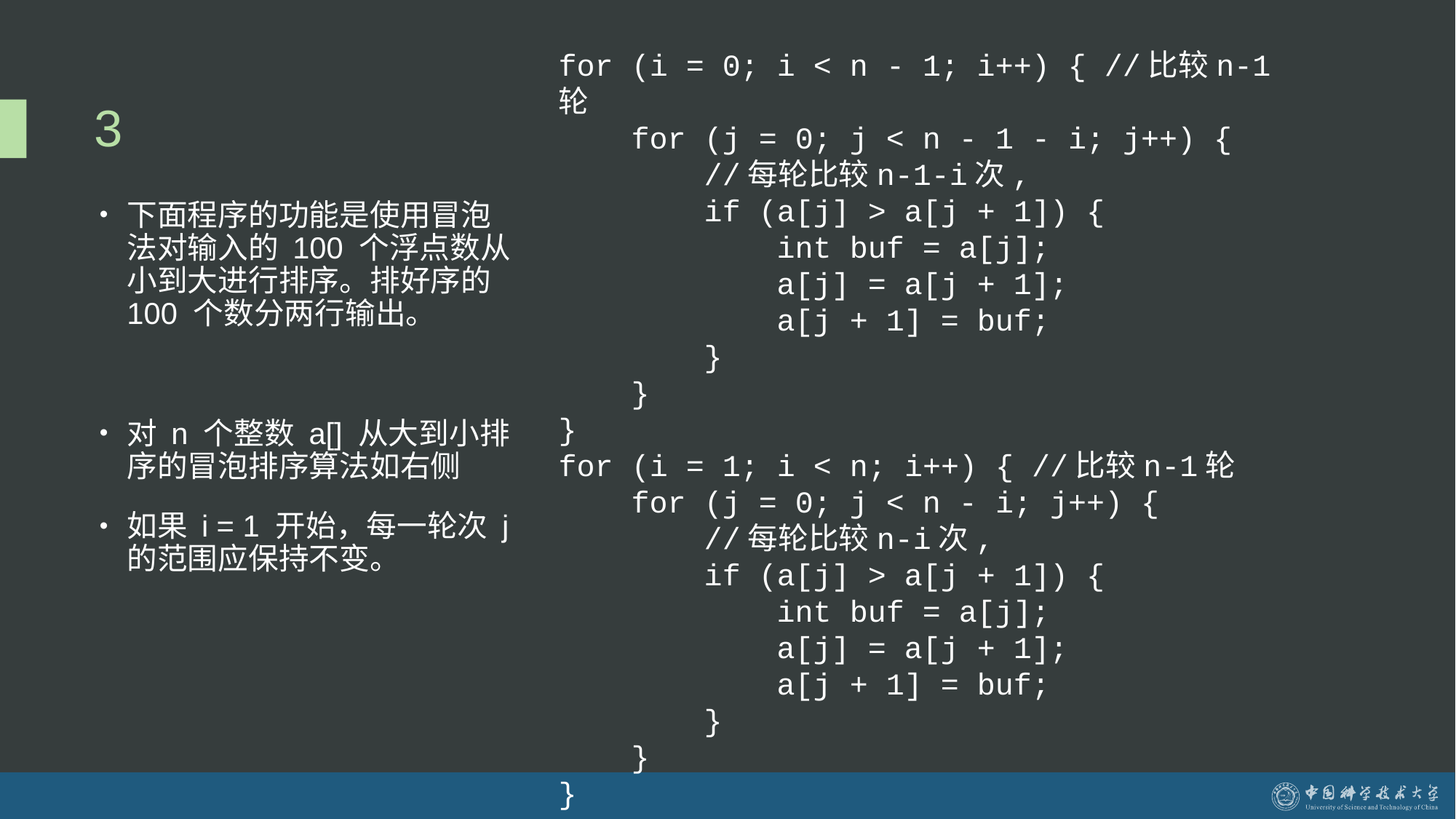

for (i = 0; i < n - 1; i++) { //比较n-1轮
    for (j = 0; j < n - 1 - i; j++) {
        //每轮比较n-1-i次,
        if (a[j] > a[j + 1]) {
            int buf = a[j];
            a[j] = a[j + 1];
            a[j + 1] = buf;
        }
    }
}
for (i = 1; i < n; i++) { //比较n-1轮
    for (j = 0; j < n - i; j++) {
        //每轮比较n-i次,
        if (a[j] > a[j + 1]) {
            int buf = a[j];
            a[j] = a[j + 1];
            a[j + 1] = buf;
        }
    }
}

# 3
下面程序的功能是使用冒泡法对输入的 100 个浮点数从小到大进行排序。排好序的  100 个数分两行输出。

对 n 个整数 a[] 从大到小排序的冒泡排序算法如右侧
如果 i = 1 开始，每一轮次 j 的范围应保持不变。